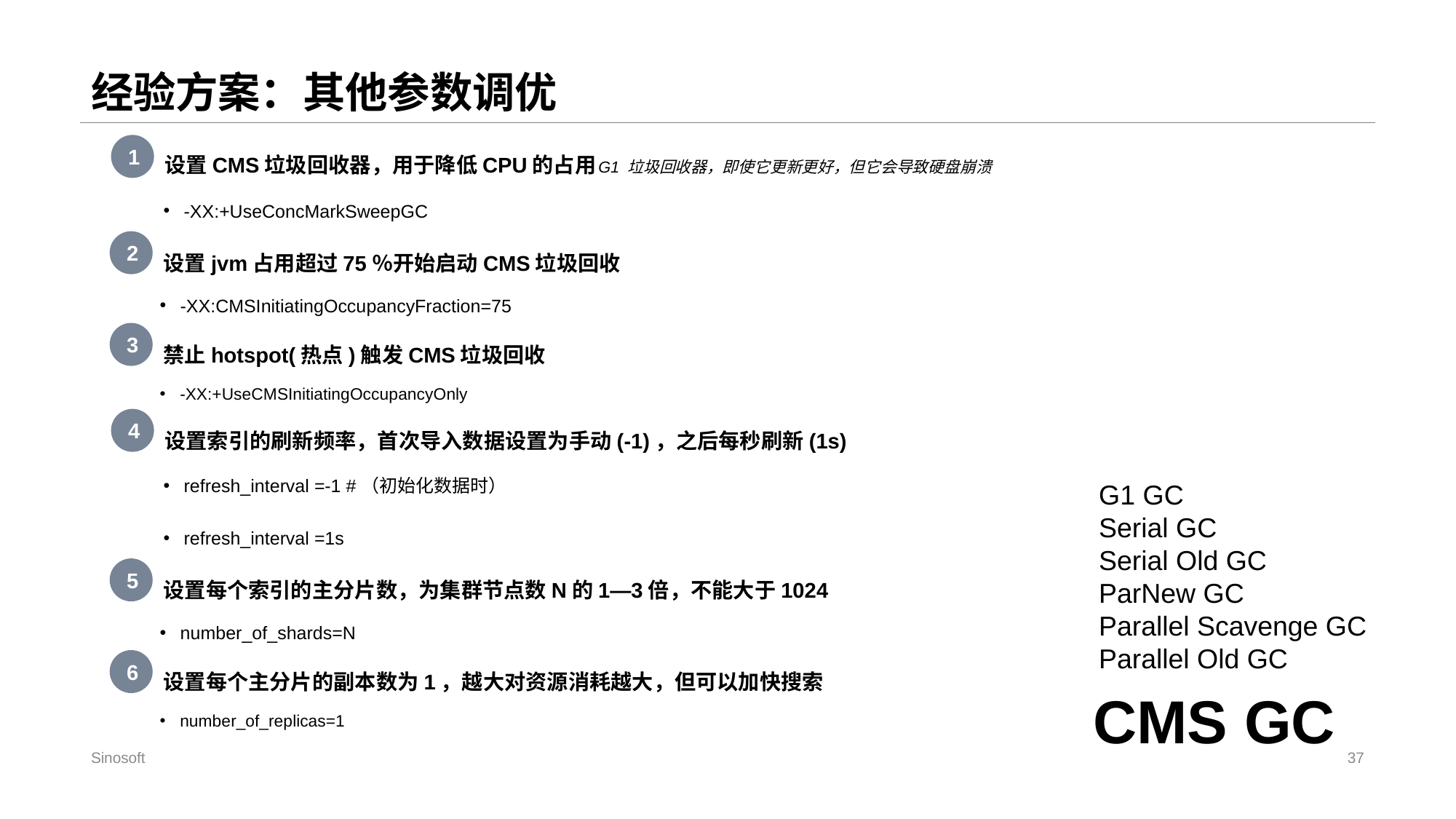

# 经验方案：其他参数调优
G1 垃圾回收器，即使它更新更好，但它会导致硬盘崩溃
设置CMS垃圾回收器，用于降低CPU的占用
1
-XX:+UseConcMarkSweepGC
设置jvm占用超过75％开始启动CMS垃圾回收
2
-XX:CMSInitiatingOccupancyFraction=75
禁止hotspot(热点)触发CMS垃圾回收
3
-XX:+UseCMSInitiatingOccupancyOnly
设置索引的刷新频率，首次导入数据设置为手动(-1)，之后每秒刷新(1s)
4
refresh_interval =-1 #（初始化数据时）
G1 GC
Serial GC
Serial Old GC
ParNew GC
Parallel Scavenge GC
Parallel Old GC
refresh_interval =1s
设置每个索引的主分片数，为集群节点数N的1—3倍，不能大于1024
5
number_of_shards=N
CMS GC
设置每个主分片的副本数为1，越大对资源消耗越大，但可以加快搜索
6
number_of_replicas=1
Sinosoft
37